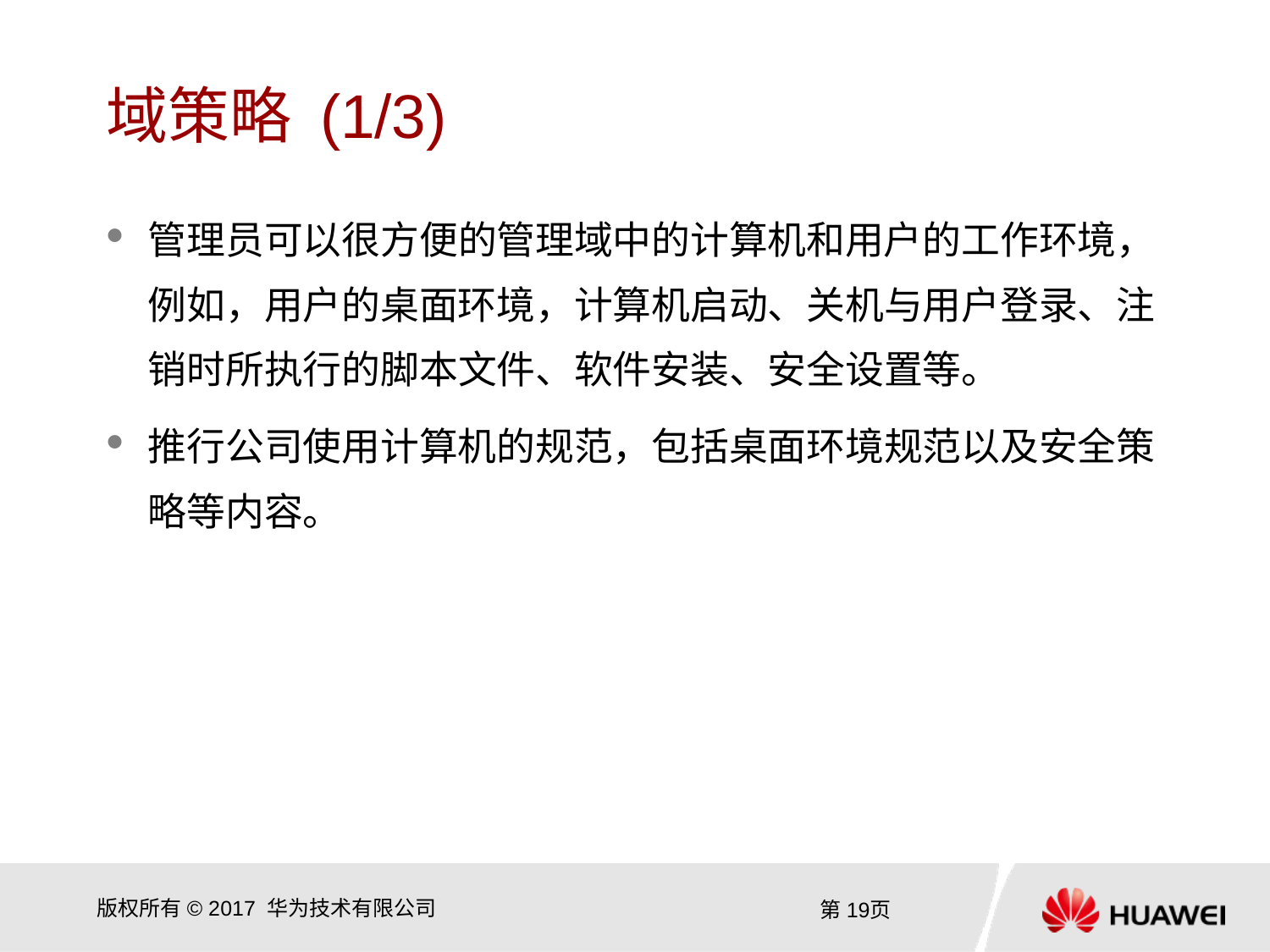

# 域策略 (1/3)
管理员可以很方便的管理域中的计算机和用户的工作环境，例如，用户的桌面环境，计算机启动、关机与用户登录、注销时所执行的脚本文件、软件安装、安全设置等。
推行公司使用计算机的规范，包括桌面环境规范以及安全策略等内容。